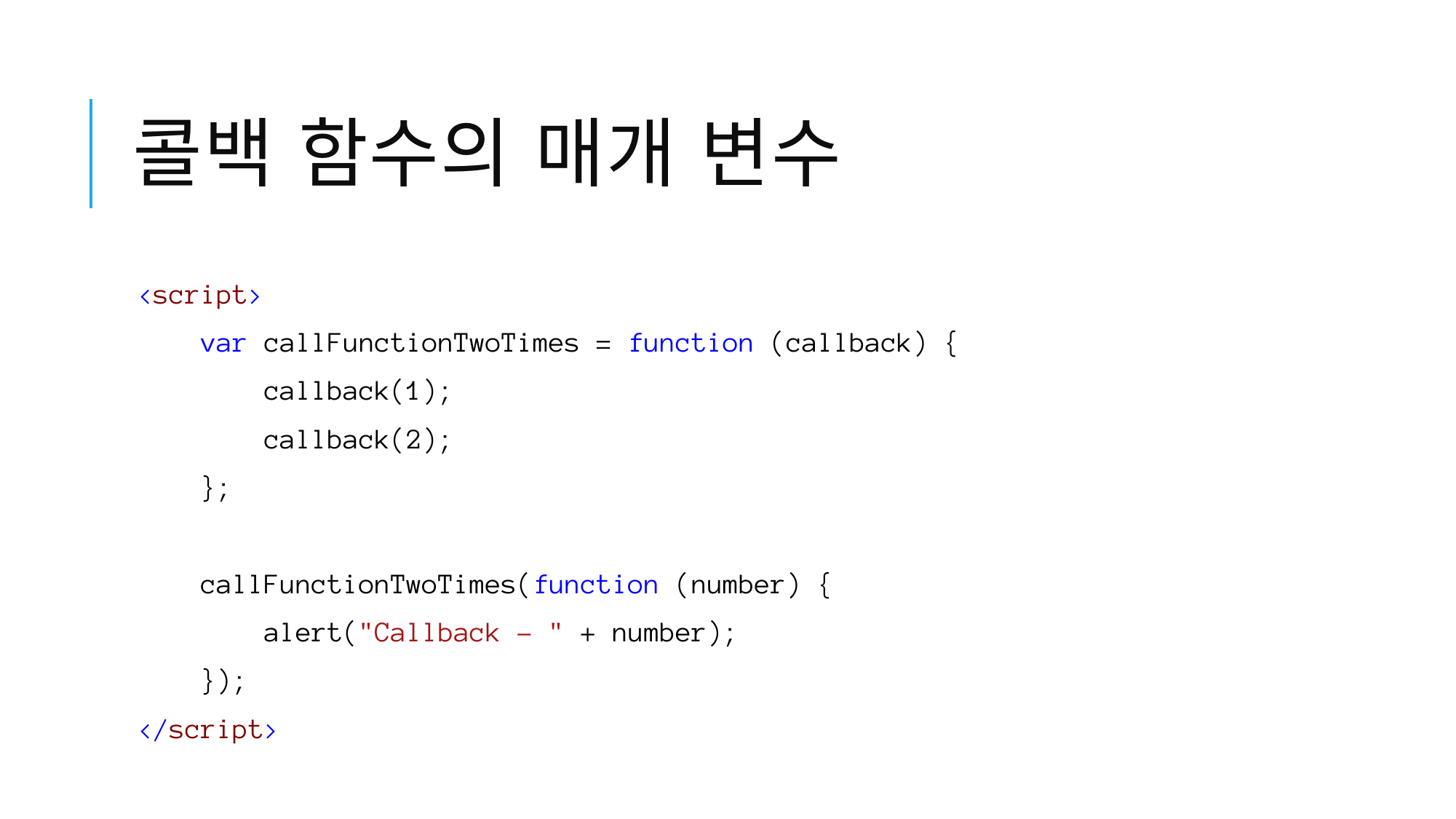

# 콜백 함수의 매개 변수
<script>
    var callFunctionTwoTimes = function (callback) {
        callback(1);
        callback(2);
    };

    callFunctionTwoTimes(function (number) {
        alert("Callback - " + number);
    });
</script>